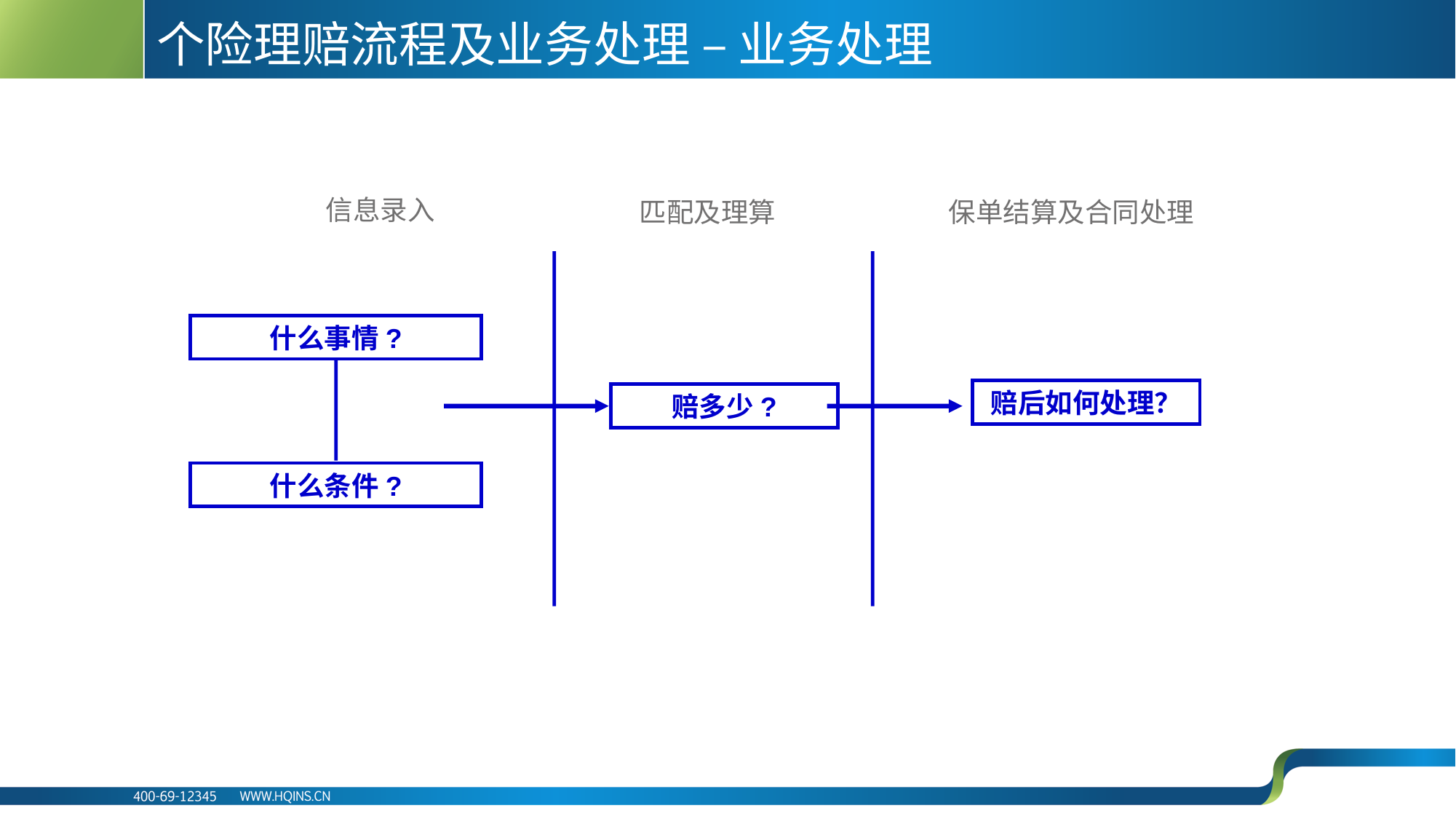

# 个险理赔流程及业务处理 – 业务处理
信息录入
匹配及理算
保单结算及合同处理

什么事情?

赔后如何处理？
赔多少?

什么条件?